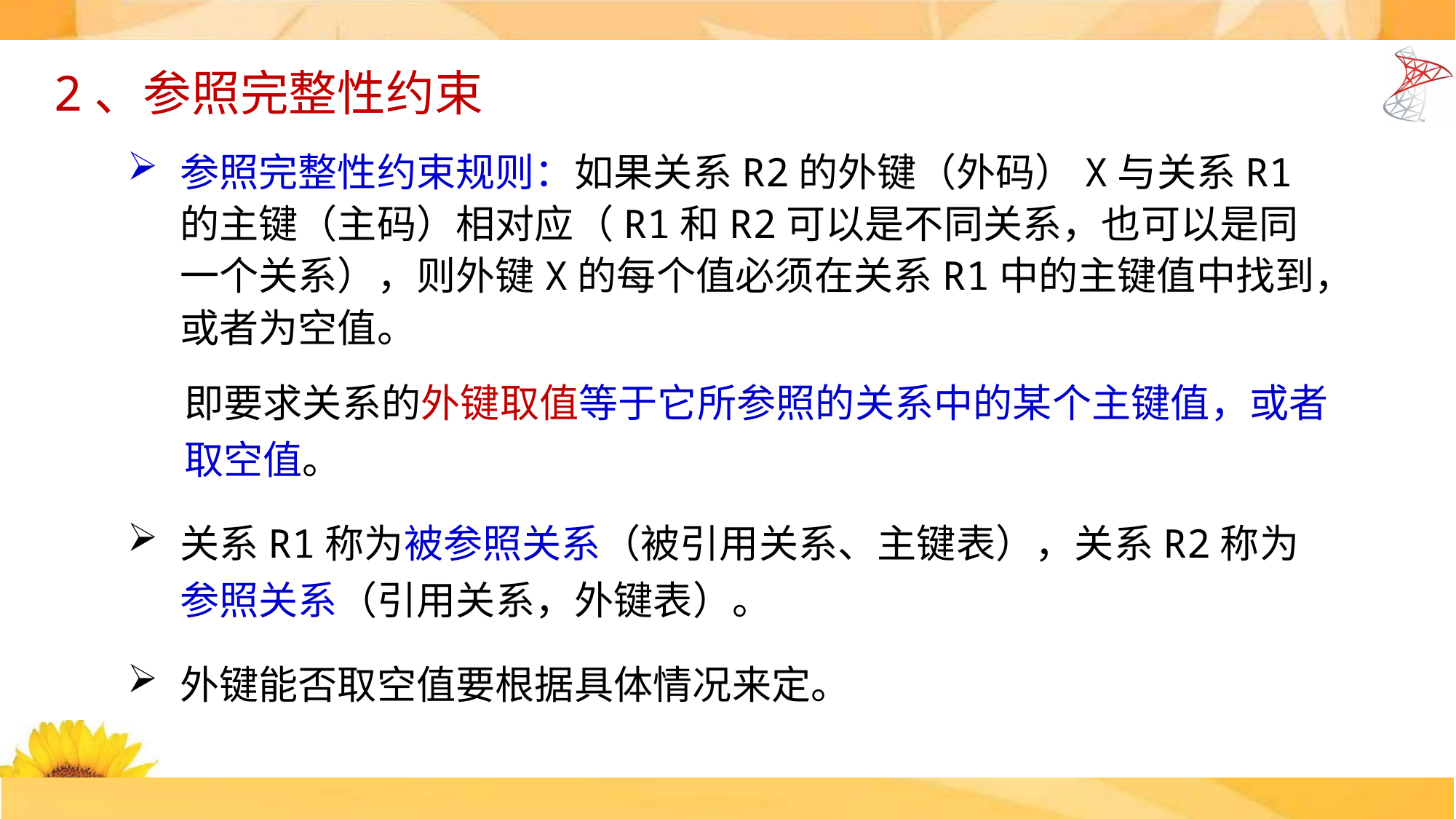

2、参照完整性约束
参照完整性约束规则：如果关系R2的外键（外码）X与关系R1的主键（主码）相对应（R1和R2可以是不同关系，也可以是同一个关系），则外键X的每个值必须在关系R1中的主键值中找到，或者为空值。
即要求关系的外键取值等于它所参照的关系中的某个主键值，或者取空值。
关系R1称为被参照关系（被引用关系、主键表），关系R2称为参照关系（引用关系，外键表）。
外键能否取空值要根据具体情况来定。